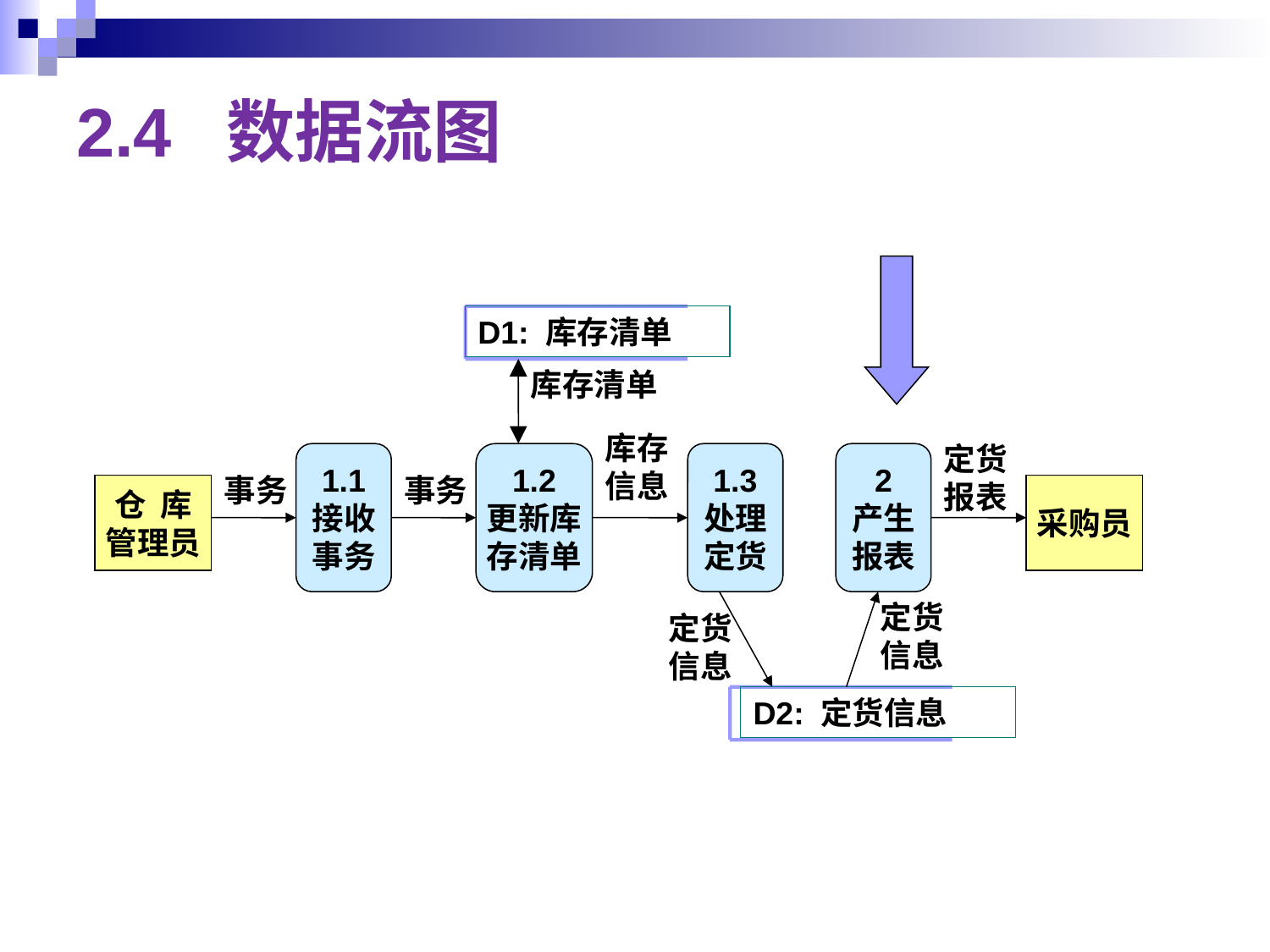

# 2.4  数据流图

D1: 库存清单

库存清单
库存信息
定货报表
1.1
接收
事务
1.2
更新库
存清单
1.3
处理
定货
2
产生
报表
事务
事务
仓  库
管理员
采购员

定货信息
定货信息

D2: 定货信息